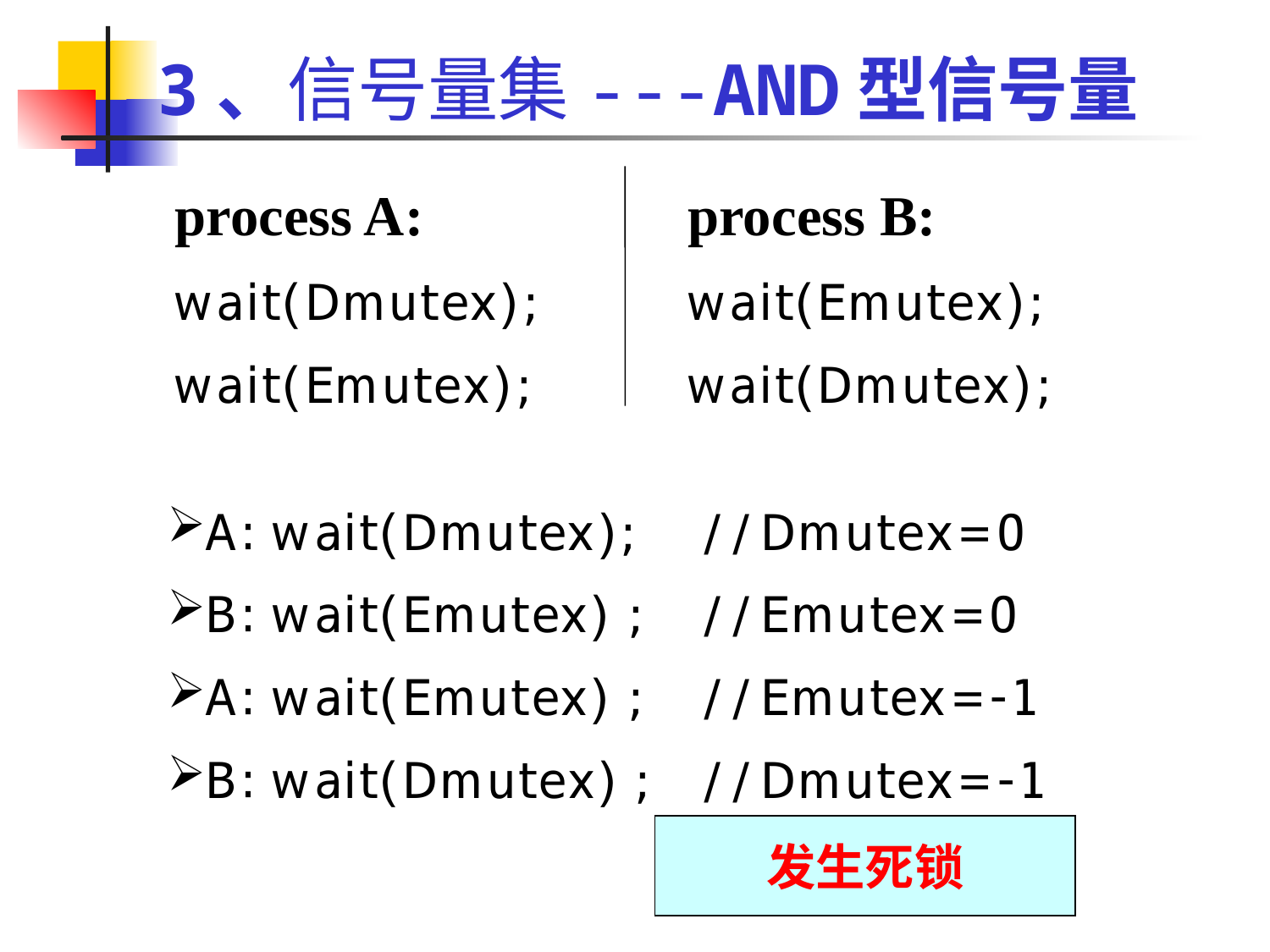

3、信号量集---AND型信号量
process A:
wait(Dmutex);
wait(Emutex);
process B:
wait(Emutex);
wait(Dmutex);

A: wait(Dmutex);	//Dmutex=0
B: wait(Emutex) ;	//Emutex=0
A: wait(Emutex) ;	//Emutex=-1
B: wait(Dmutex) ;	//Dmutex=-1
发生死锁